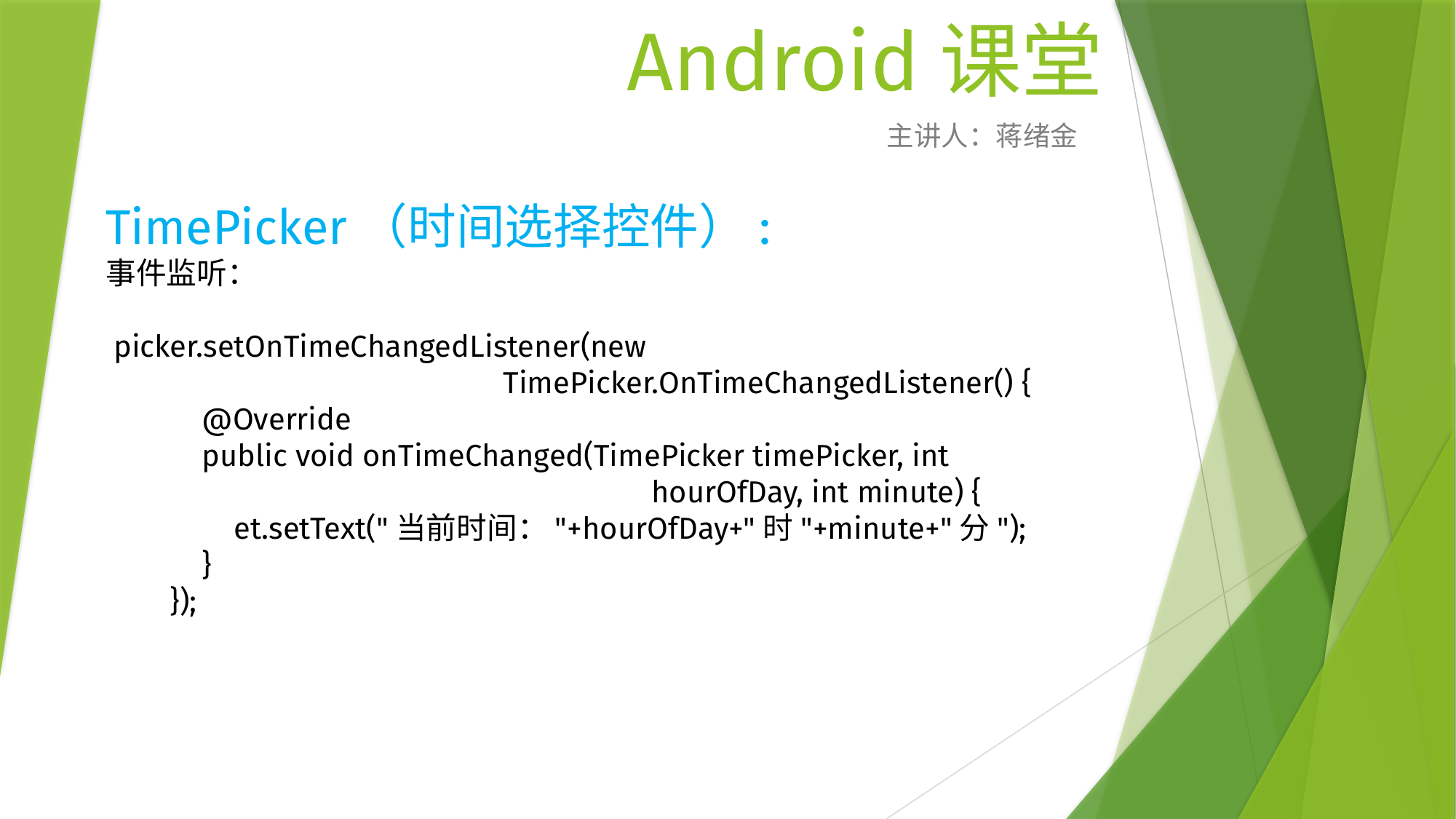

# Android课堂
主讲人：蒋绪金
TimePicker（时间选择控件）:
事件监听：

 picker.setOnTimeChangedListener(new 					                                    TimePicker.OnTimeChangedListener() {
            @Override
            public void onTimeChanged(TimePicker timePicker, int      						hourOfDay, int minute) {
                et.setText("当前时间："+hourOfDay+"时"+minute+"分");
            }
        });